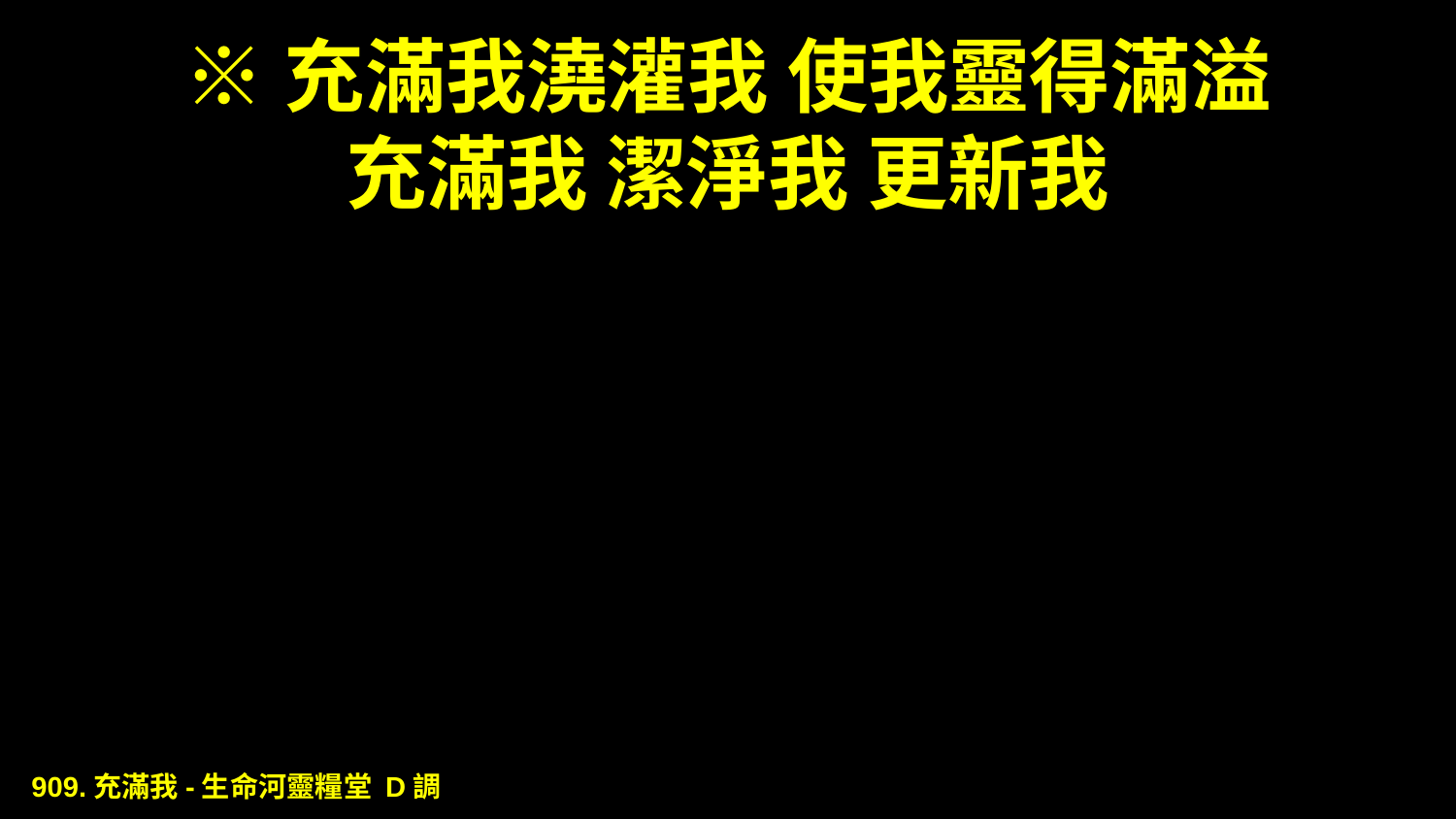

# ※充滿我澆灌我 使我靈得滿溢 充滿我 潔淨我 更新我
909.充滿我-生命河靈糧堂 D調